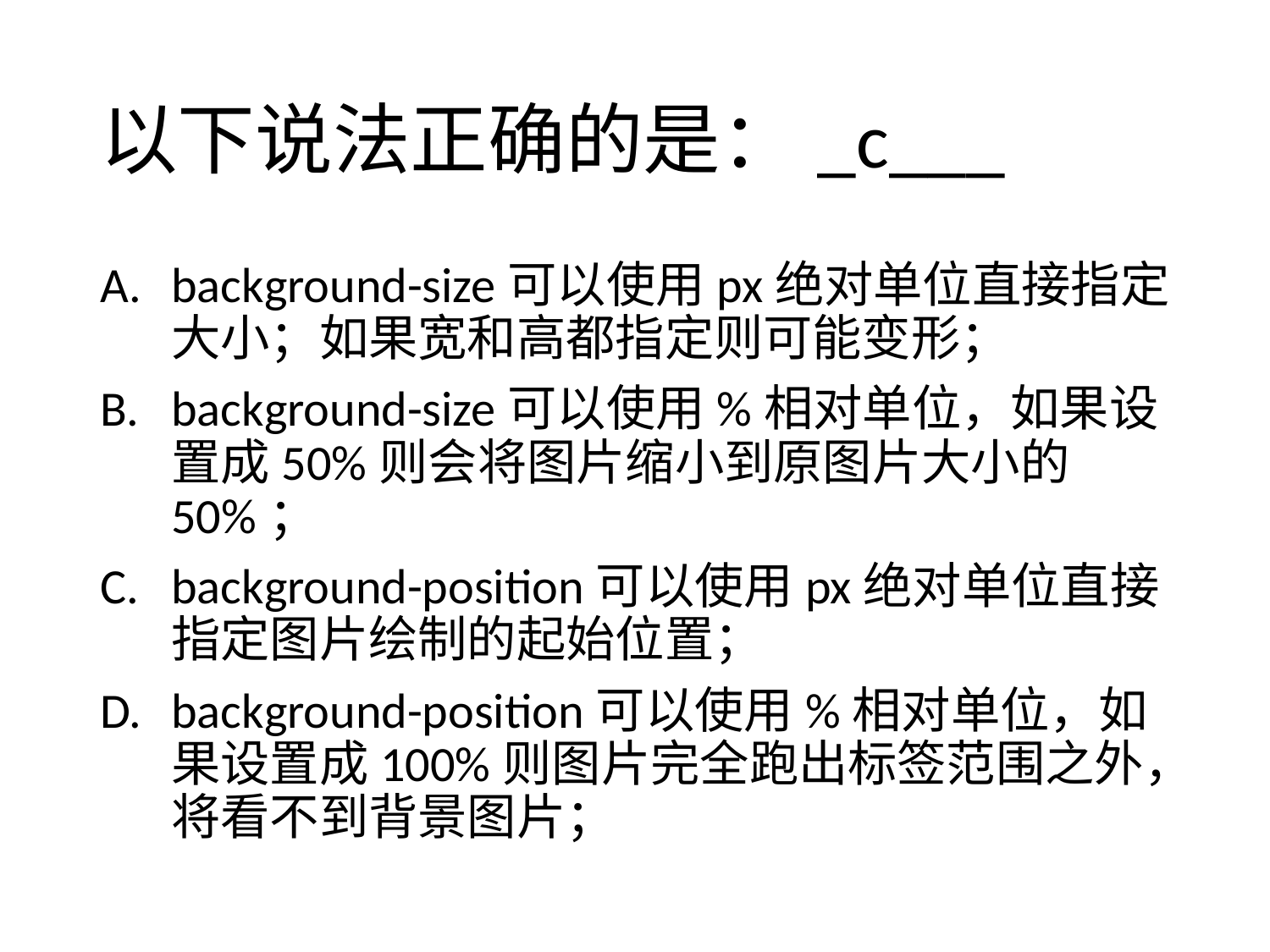

# 以下说法正确的是：_c___
background-size可以使用px绝对单位直接指定大小；如果宽和高都指定则可能变形；
background-size可以使用%相对单位，如果设置成50%则会将图片缩小到原图片大小的50%；
background-position可以使用px绝对单位直接指定图片绘制的起始位置；
background-position可以使用%相对单位，如果设置成100%则图片完全跑出标签范围之外，将看不到背景图片；